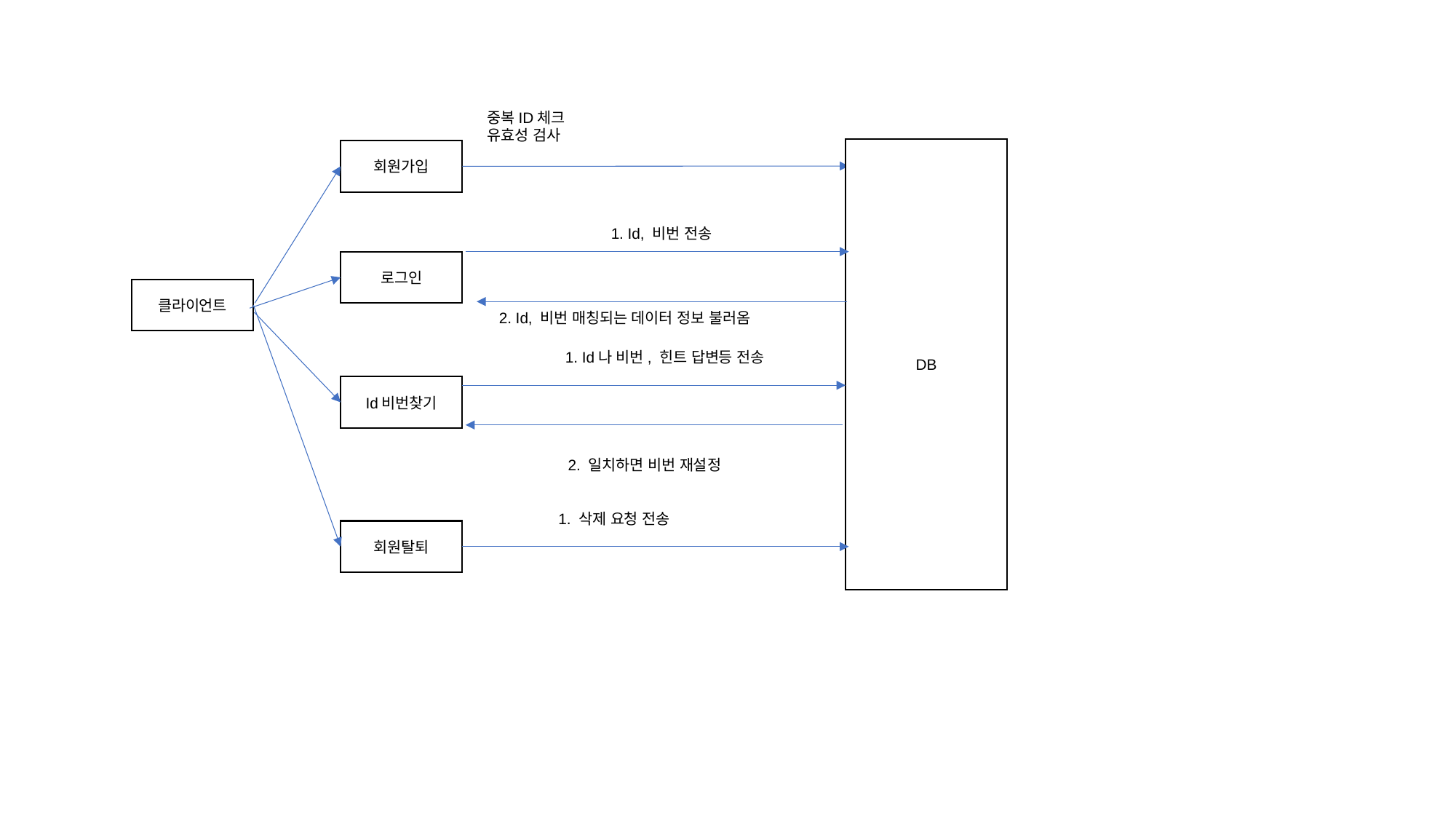

중복ID체크
유효성 검사
DB
회원가입
1. Id, 비번 전송
로그인
클라이언트
2. Id, 비번 매칭되는 데이터 정보 불러옴
1. Id나 비번, 힌트 답변등 전송
Id비번찾기
2. 일치하면 비번 재설정
1. 삭제 요청 전송
회원탈퇴